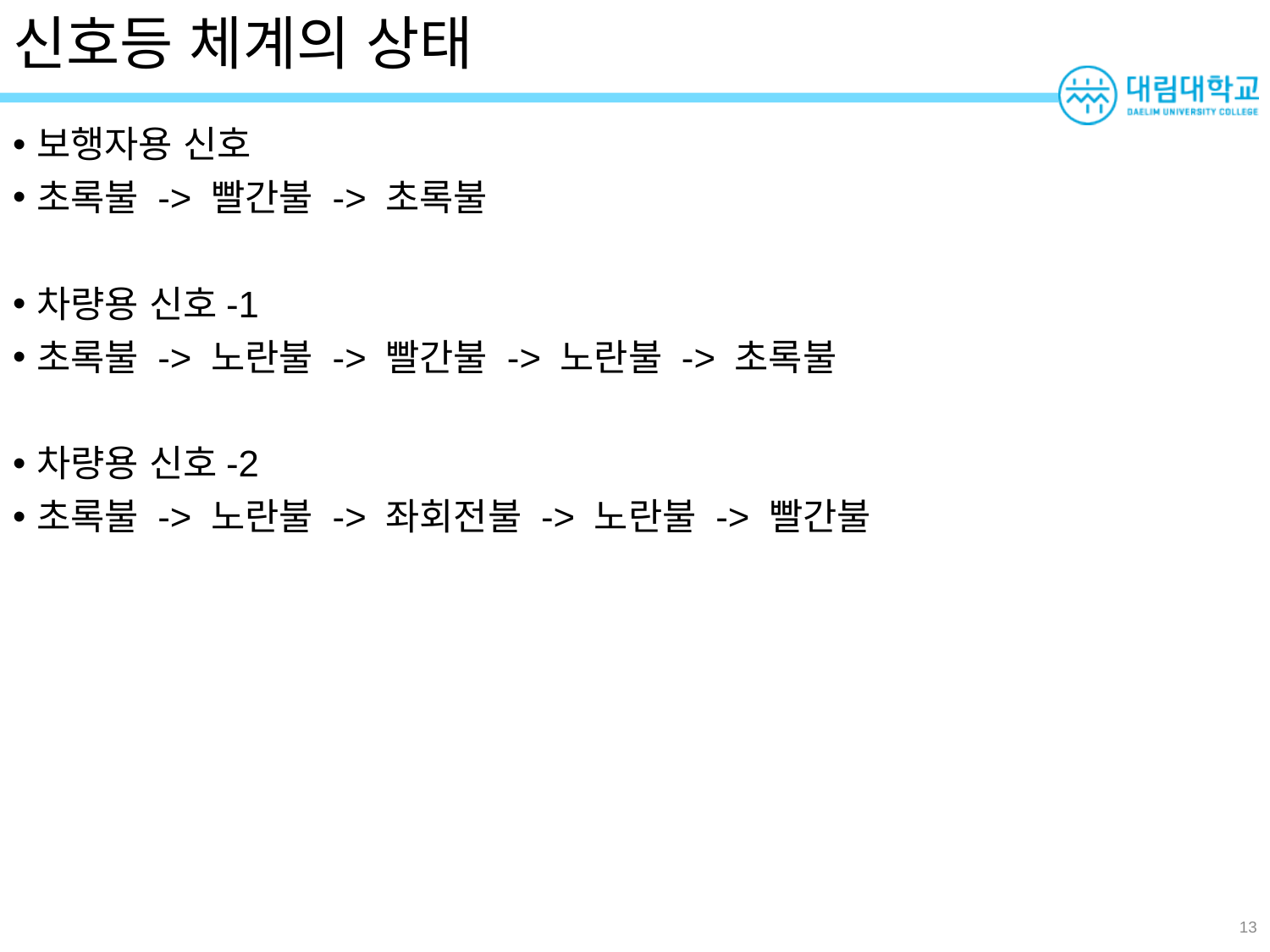

# 신호등 체계의 상태
보행자용 신호
초록불 -> 빨간불 -> 초록불

차량용 신호-1
초록불 -> 노란불 -> 빨간불 -> 노란불 -> 초록불

차량용 신호-2
초록불 -> 노란불 -> 좌회전불 -> 노란불 -> 빨간불

13